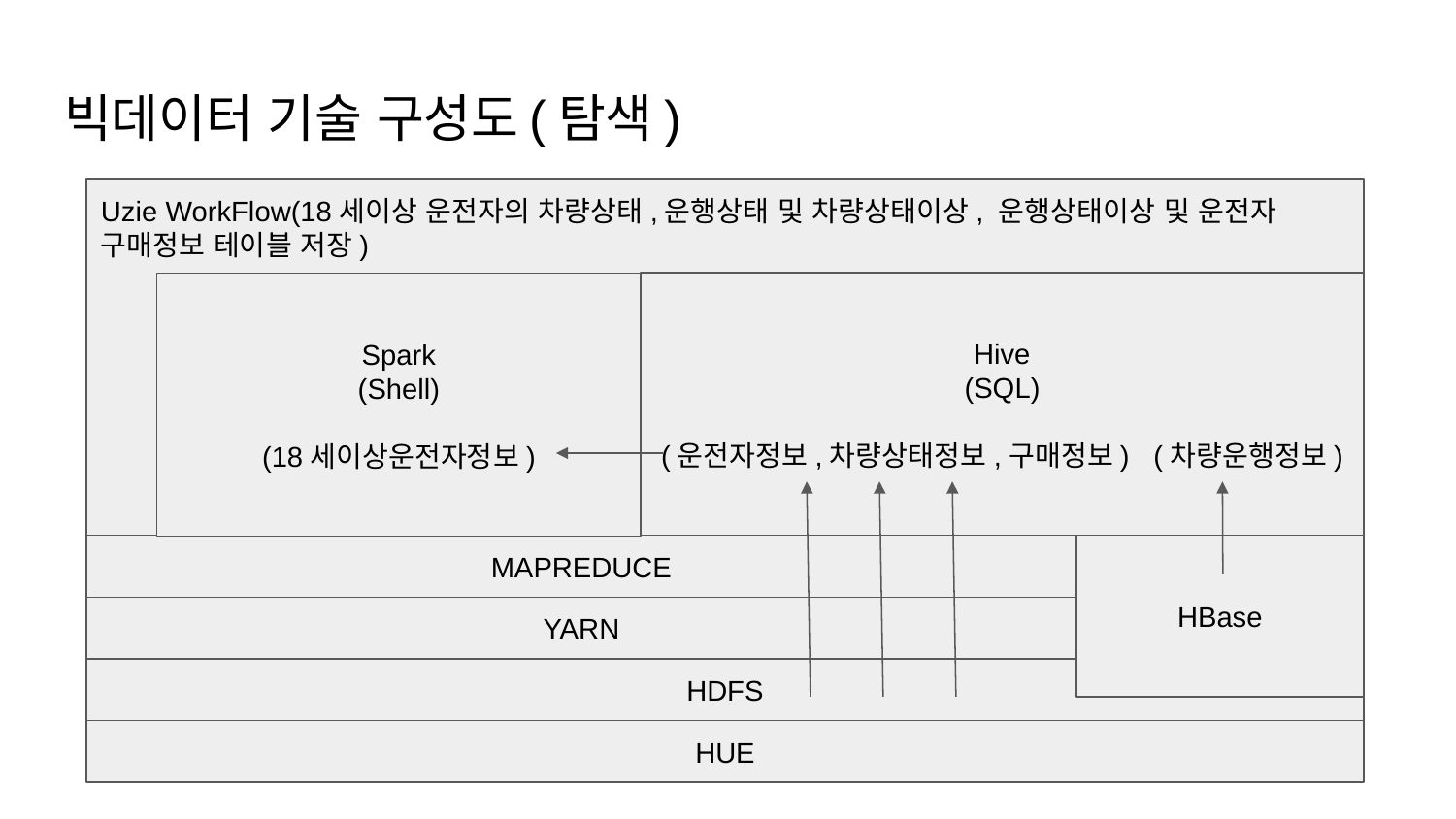

# 빅데이터 기술 구성도(탐색)
Uzie WorkFlow(18세이상 운전자의 차량상태,운행상태 및 차량상태이상, 운행상태이상 및 운전자 구매정보 테이블 저장)
Hive
(SQL)

(운전자정보,차량상태정보,구매정보)   (차량운행정보)
Spark
(Shell)

(18세이상운전자정보)
MAPREDUCE
HBase
YARN
HDFS
HUE